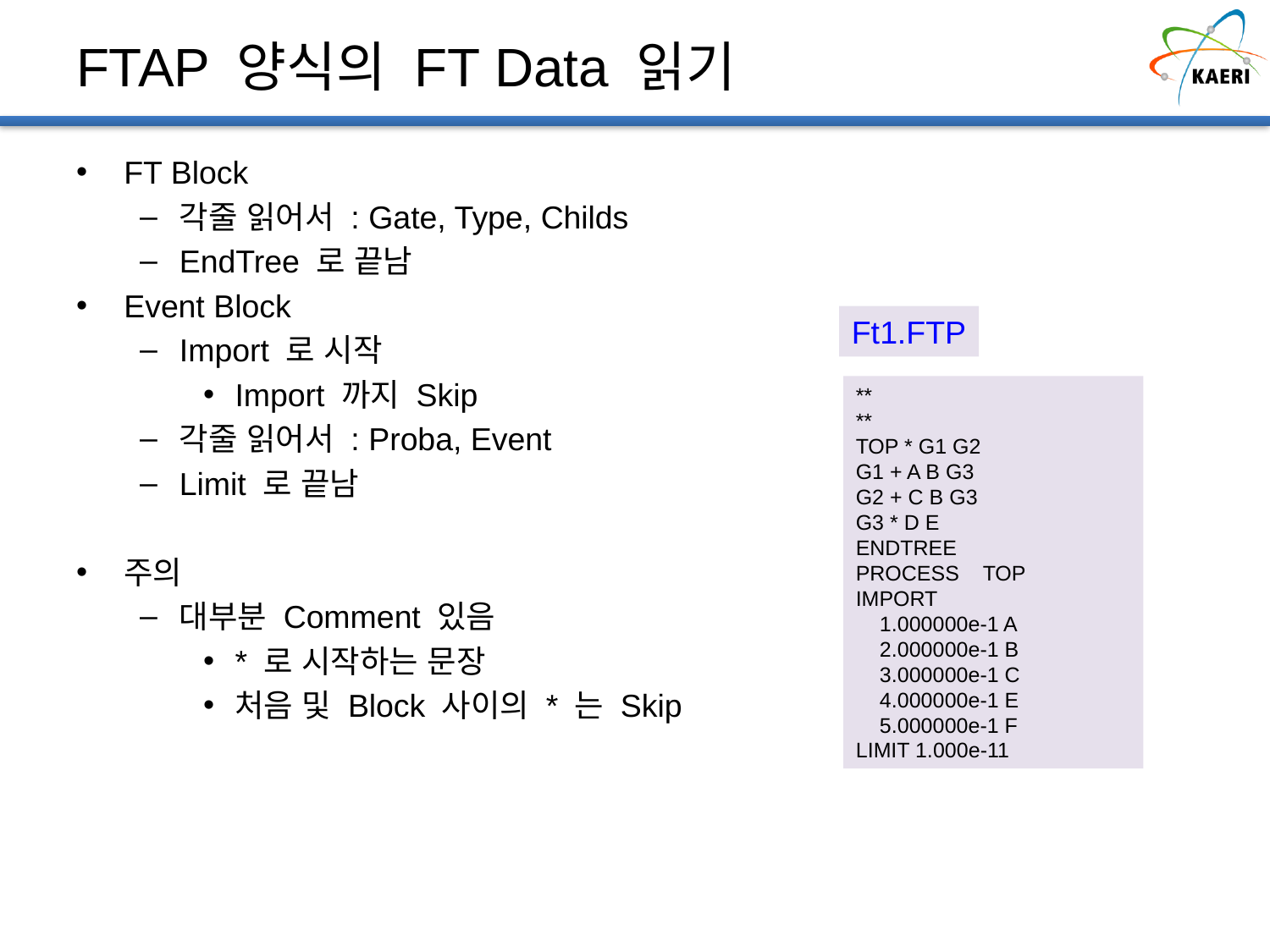

# FTAP 양식의 FT Data 읽기
FT Block
각줄 읽어서 : Gate, Type, Childs
EndTree 로 끝남
Event Block
Import 로 시작
Import 까지 Skip
각줄 읽어서 : Proba, Event
Limit 로 끝남

주의
대부분 Comment 있음
* 로 시작하는 문장
처음 및 Block 사이의 * 는 Skip

Ft1.FTP
**
**
TOP * G1 G2
G1 + A B G3
G2 + C B G3
G3 * D E
ENDTREE
PROCESS	TOP
IMPORT
    1.000000e-1 A
    2.000000e-1 B
    3.000000e-1 C
    4.000000e-1 E
    5.000000e-1 F
LIMIT 1.000e-11